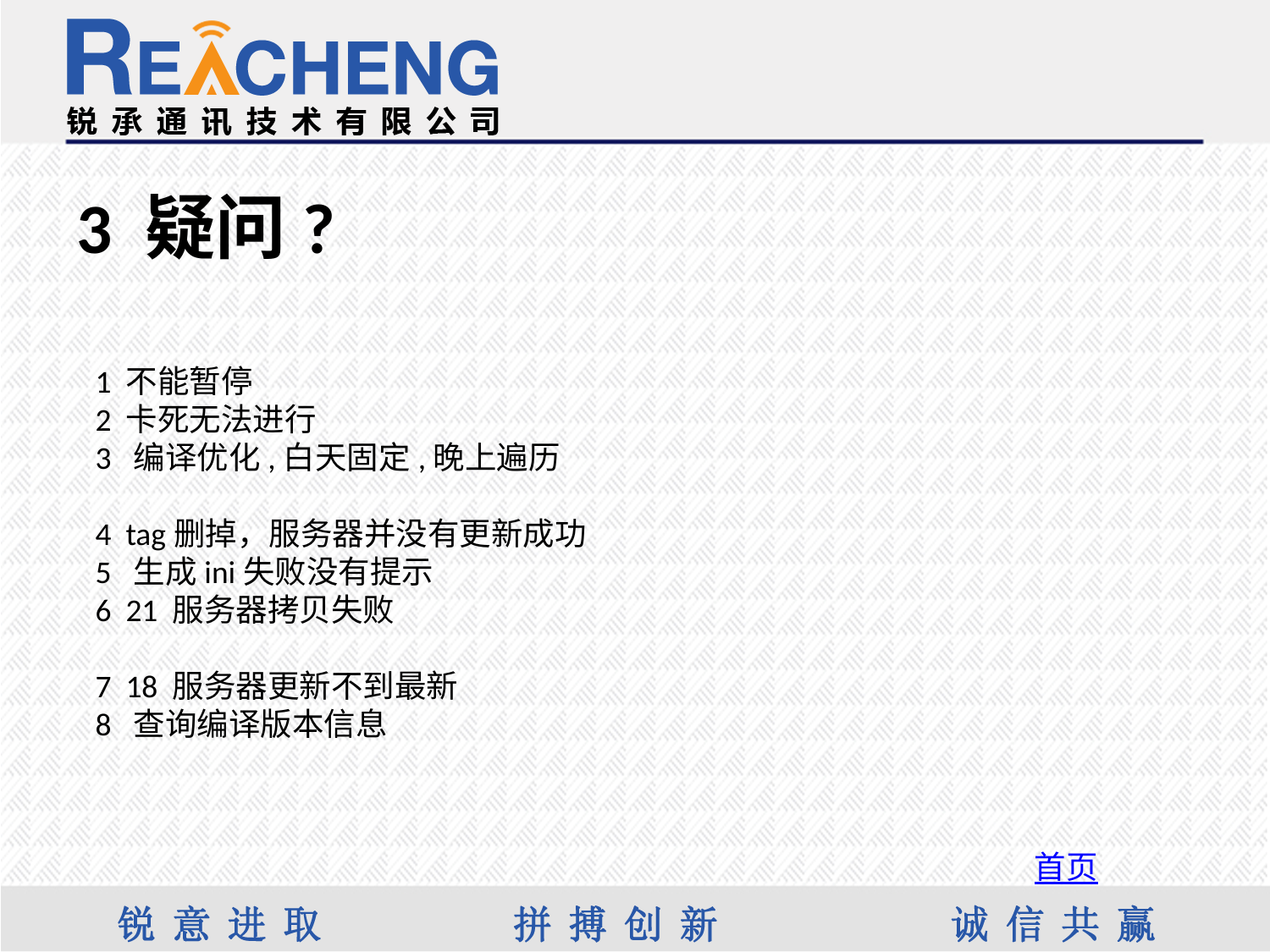

# 3 疑问?
1 不能暂停
2 卡死无法进行
3  编译优化,白天固定,晚上遍历
4  tag删掉，服务器并没有更新成功
5  生成ini失败没有提示
6  21 服务器拷贝失败

7  18 服务器更新不到最新
8  查询编译版本信息

首页